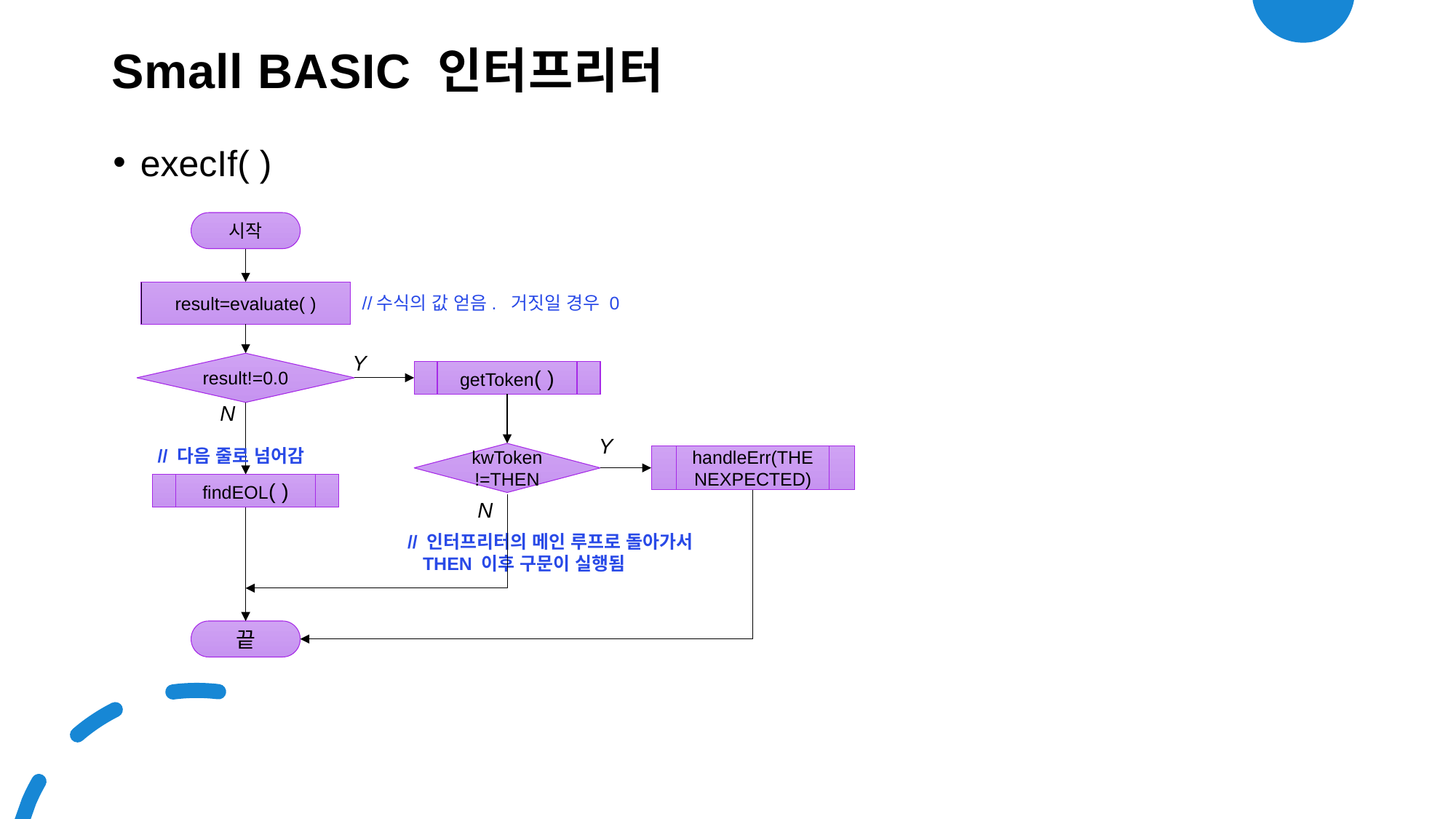

# Small BASIC 인터프리터
execIf( )

시작
result=evaluate( )
//수식의 값 얻음.  거짓일 경우 0

Y
result!=0.0

N
getToken( )

Y
// 다음 줄로 넘어감
kwToken!=THEN
handleErr(THENEXPECTED)

N
findEOL( )
// 인터프리터의 메인 루프로 돌아가서
   THEN 이후 구문이 실행됨
끝